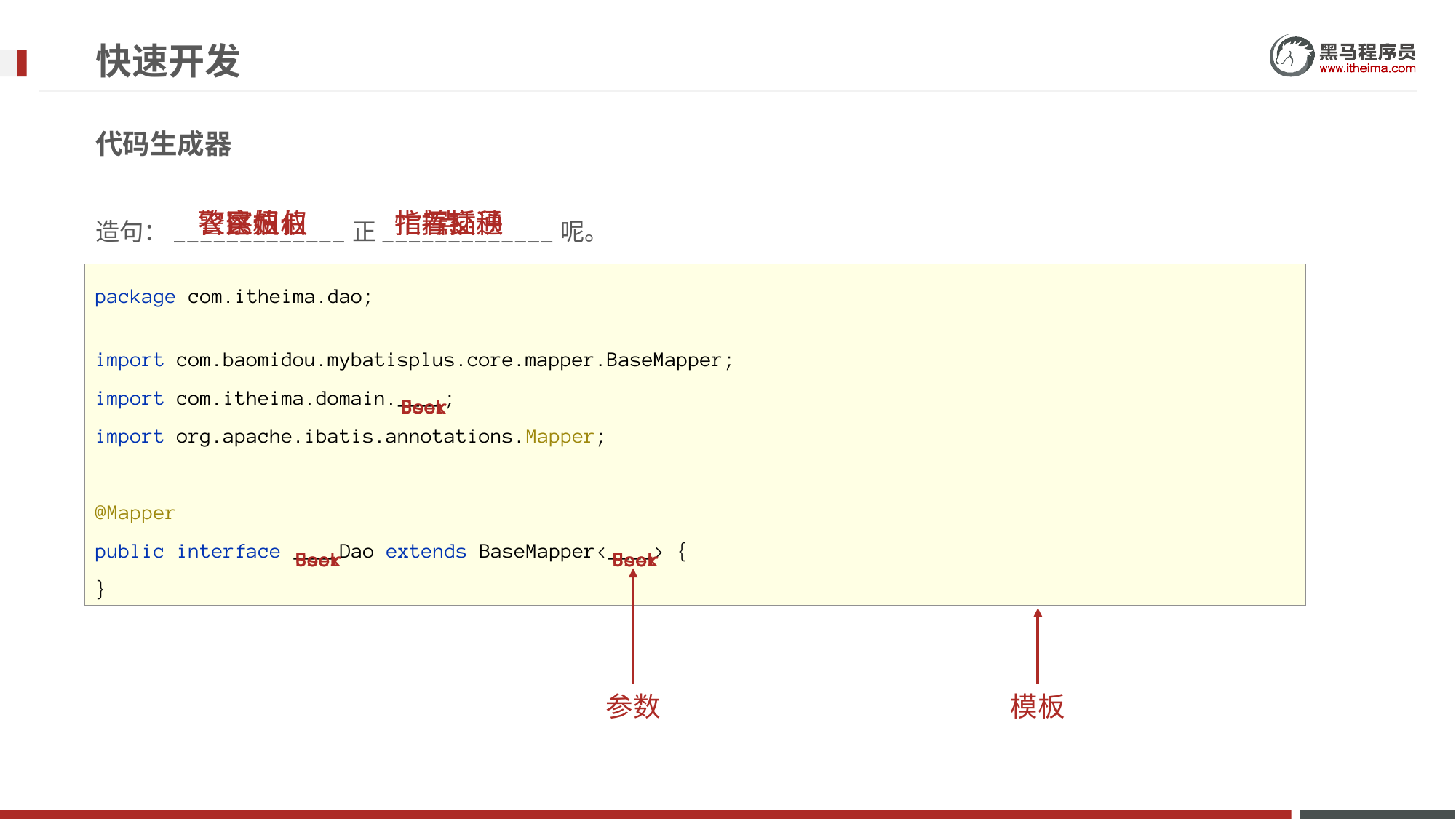

# 快速开发
代码生成器
造句：_____________正_____________呢。
农民伯伯
警察叔叔
这妞
忙着插秧
指挥交通
点
package com.itheima.dao;
import com.baomidou.mybatisplus.core.mapper.BaseMapper;
import com.itheima.domain.User;
import org.apache.ibatis.annotations.Mapper;
@Mapper
public interface UserDao extends BaseMapper<User> {
}
package com.itheima.dao;
import com.baomidou.mybatisplus.core.mapper.BaseMapper;
import com.itheima.domain.____;
import org.apache.ibatis.annotations.Mapper;
@Mapper
public interface ____Dao extends BaseMapper<____> {
}
User
Book
User
Book
User
Book
参数
模板